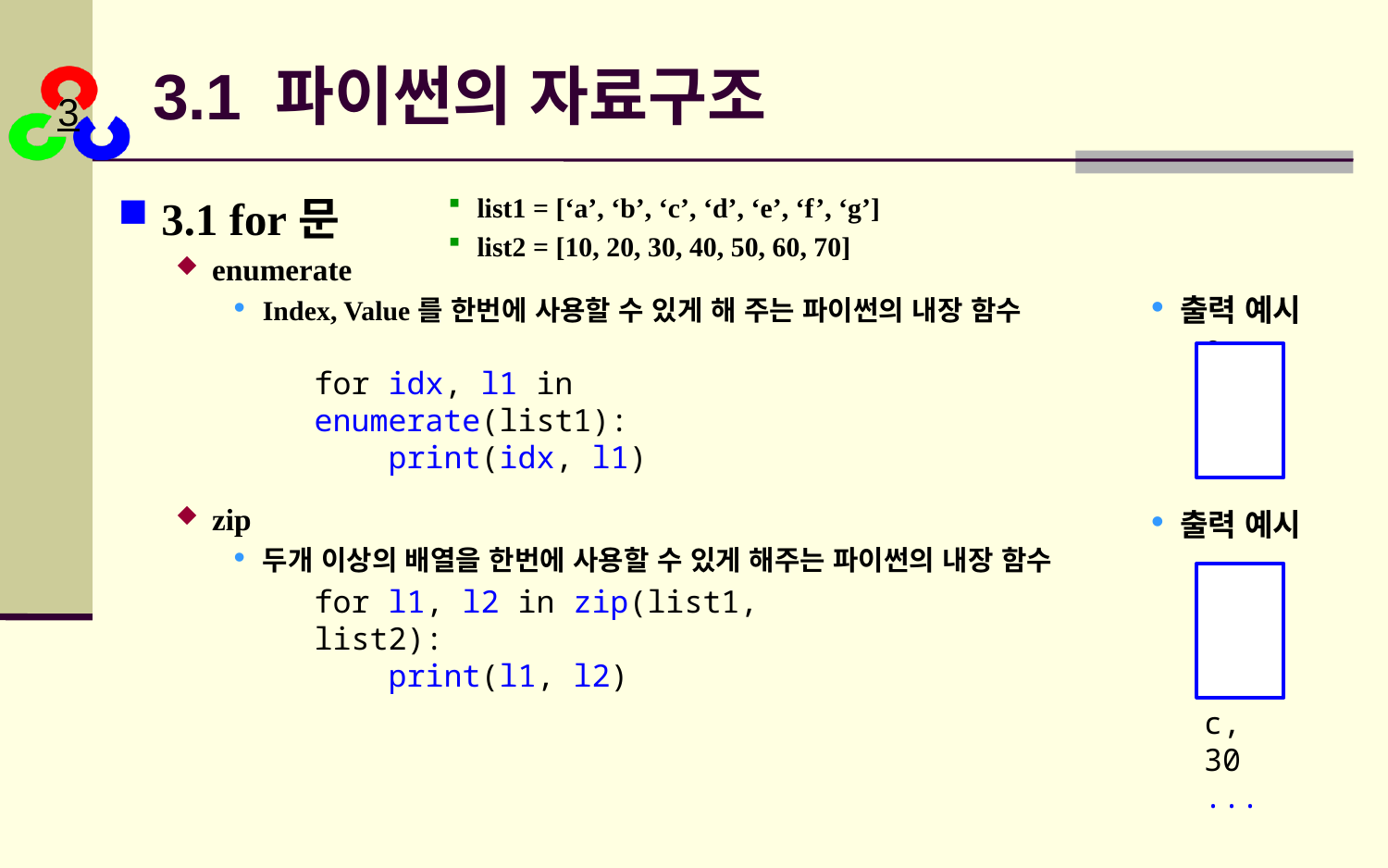

# 3.1 파이썬의 자료구조
3.1 for문
enumerate
Index, Value를 한번에 사용할 수 있게 해 주는 파이썬의 내장 함수

zip
두개 이상의 배열을 한번에 사용할 수 있게 해주는 파이썬의 내장 함수
list1 = [‘a’, ‘b’, ‘c’, ‘d’, ‘e’, ‘f’, ‘g’]
list2 = [10, 20, 30, 40, 50, 60, 70]
출력 예시

0, a
1, b
2, c
...

for idx, l1 in enumerate(list1):
    print(idx, l1)
출력 예시

a, 10
b, 20
c, 30
...

for l1, l2 in zip(list1, list2):
    print(l1, l2)